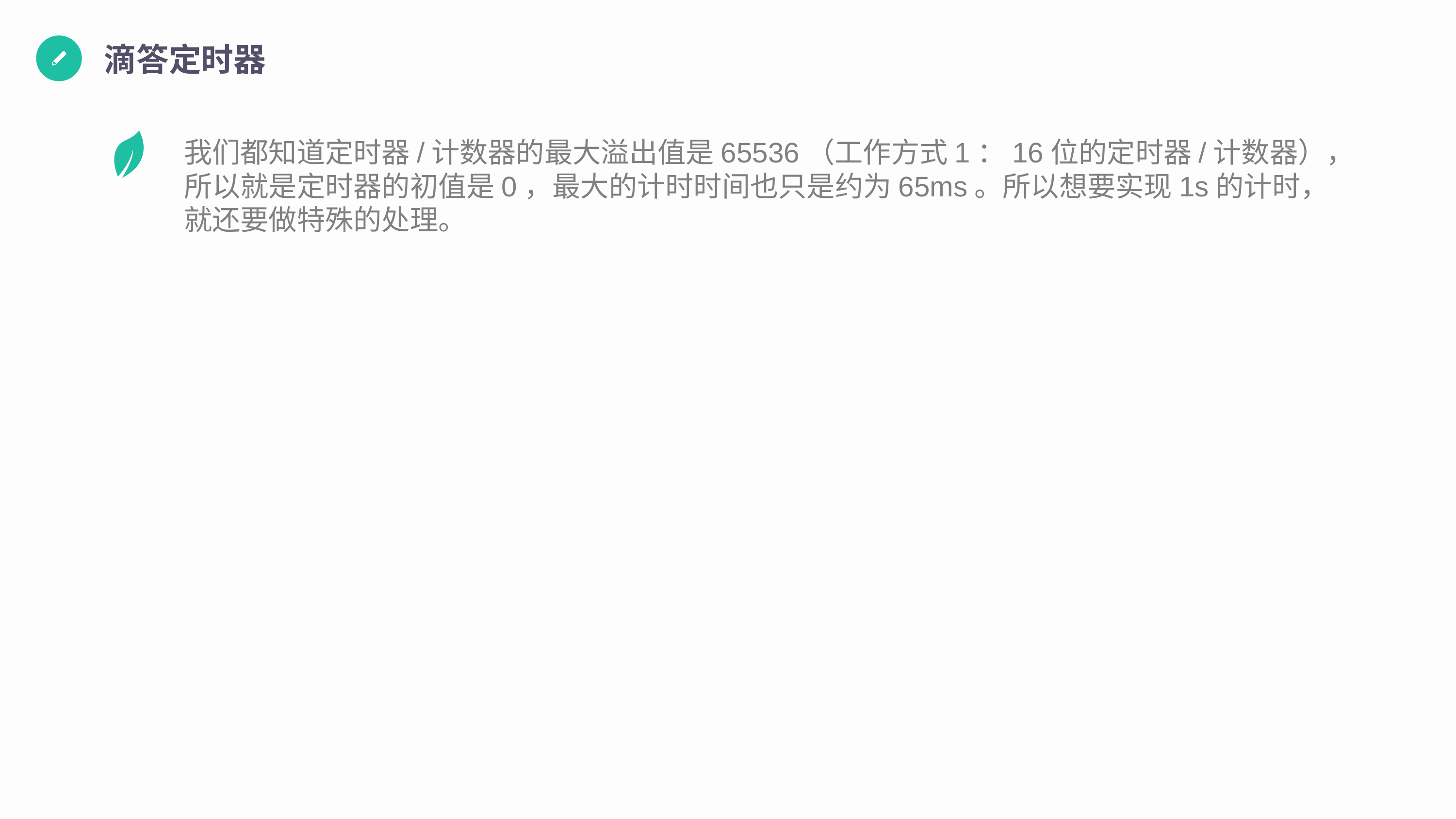

滴答定时器

我们都知道定时器/计数器的最大溢出值是65536（工作方式1：16位的定时器/计数器），所以就是定时器的初值是0，最大的计时时间也只是约为65ms。所以想要实现1s的计时，就还要做特殊的处理。